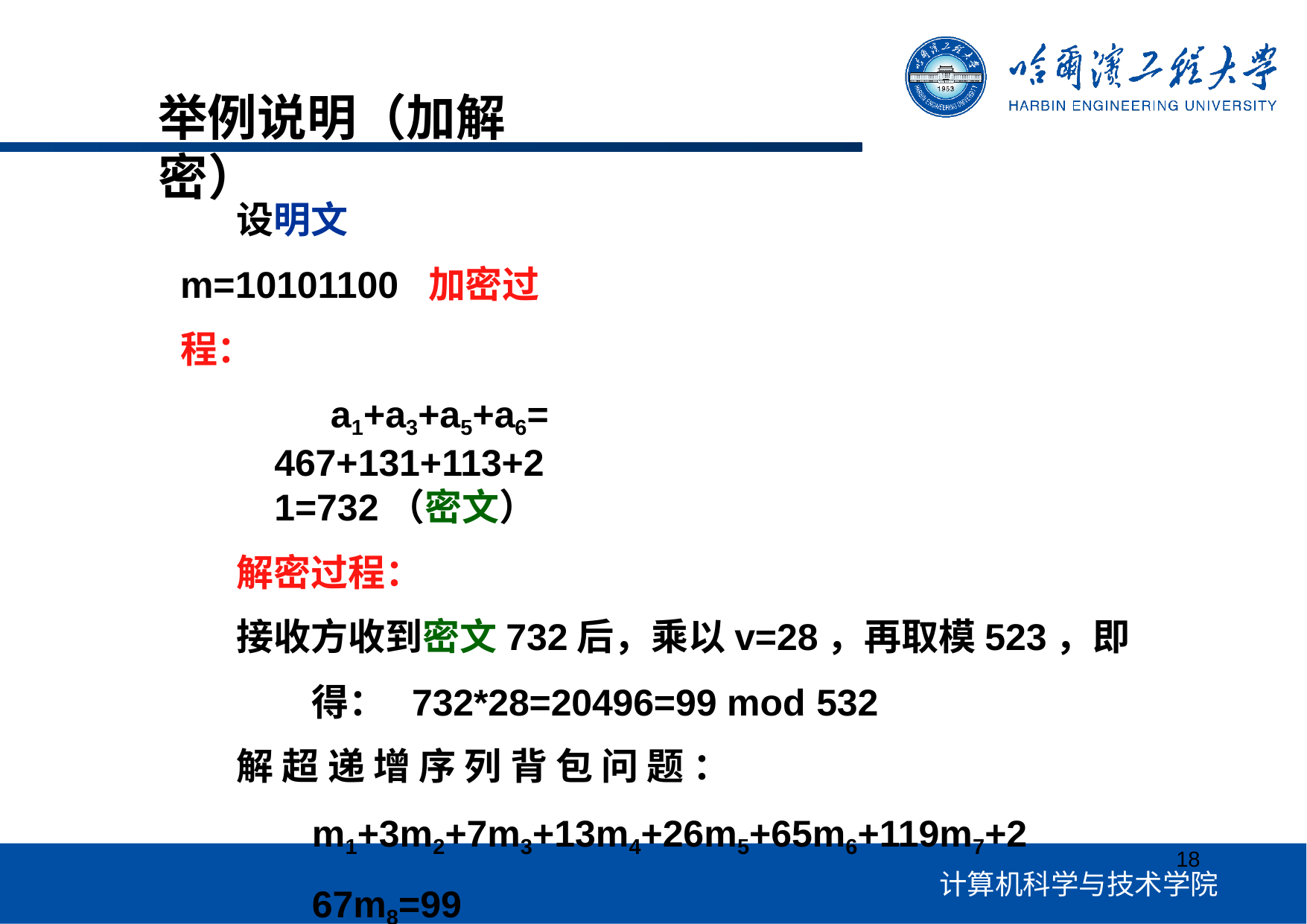

# 举例说明（加解密）
设明文m=10101100  加密过程：
a1+a3+a5+a6=467+131+113+21=732（密文）
解密过程：
接收方收到密文732后，乘以v=28，再取模523，即得：  732*28=20496=99 mod 532
解 超 递 增 序 列 背 包 问 题 ：  m1+3m2+7m3+13m4+26m5+65m6+119m7+267m8=99
m1=m3=m5=m6=1, m2=m4=m7=m8=0  即得明文10101100
18